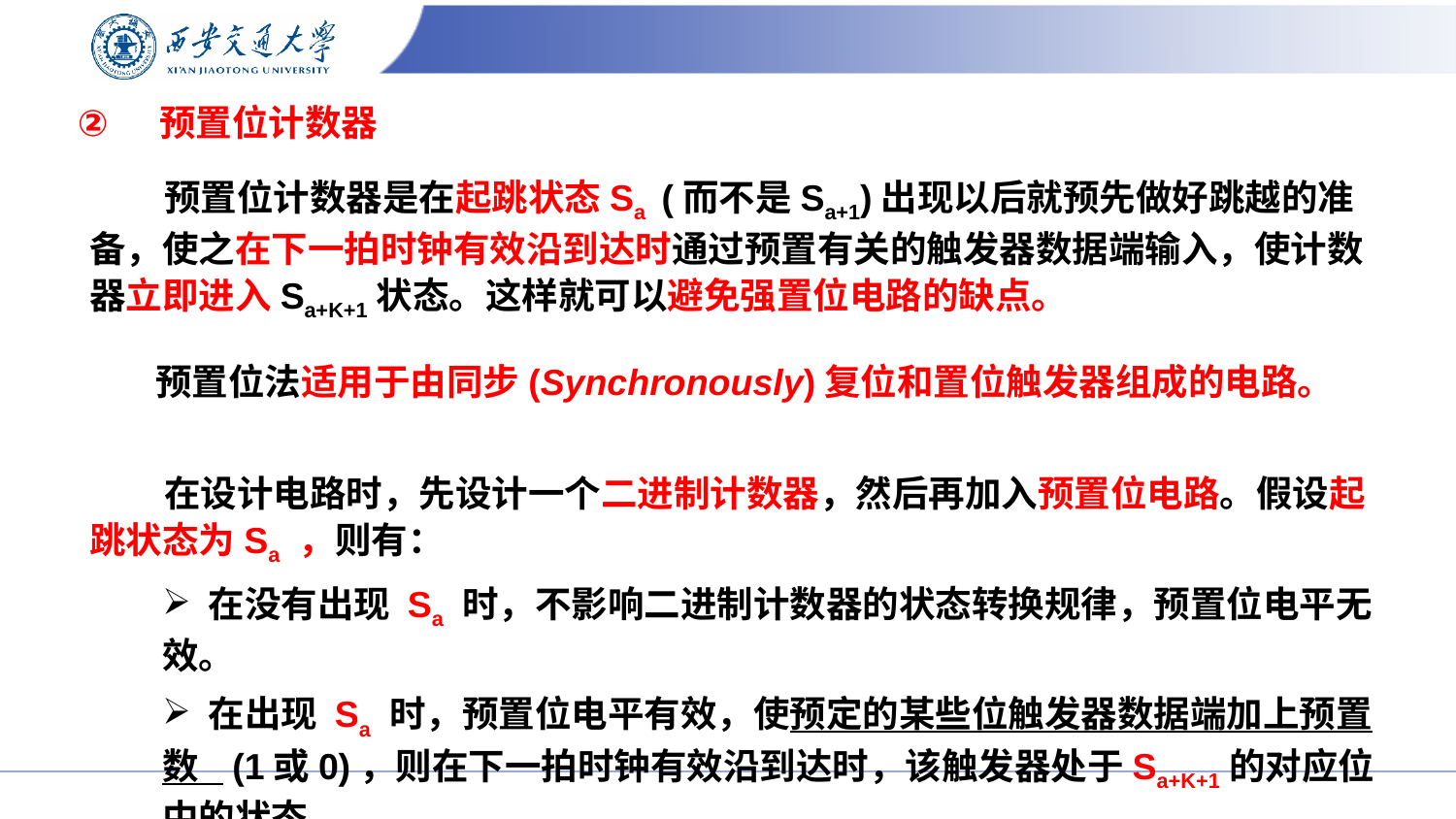

# 预置位计数器
        预置位计数器是在起跳状态Sa  (而不是Sa+1)出现以后就预先做好跳越的准备，使之在下一拍时钟有效沿到达时通过预置有关的触发器数据端输入，使计数器立即进入Sa+K+1状态。这样就可以避免强置位电路的缺点。
预置位法适用于由同步(Synchronously)复位和置位触发器组成的电路。
        在设计电路时，先设计一个二进制计数器，然后再加入预置位电路。假设起跳状态为Sa ，则有：
 在没有出现 Sa 时，不影响二进制计数器的状态转换规律，预置位电平无效。
 在出现 Sa 时，预置位电平有效，使预定的某些位触发器数据端加上预置数   (1或0)，则在下一拍时钟有效沿到达时，该触发器处于Sa+K+1的对应位中的状态。